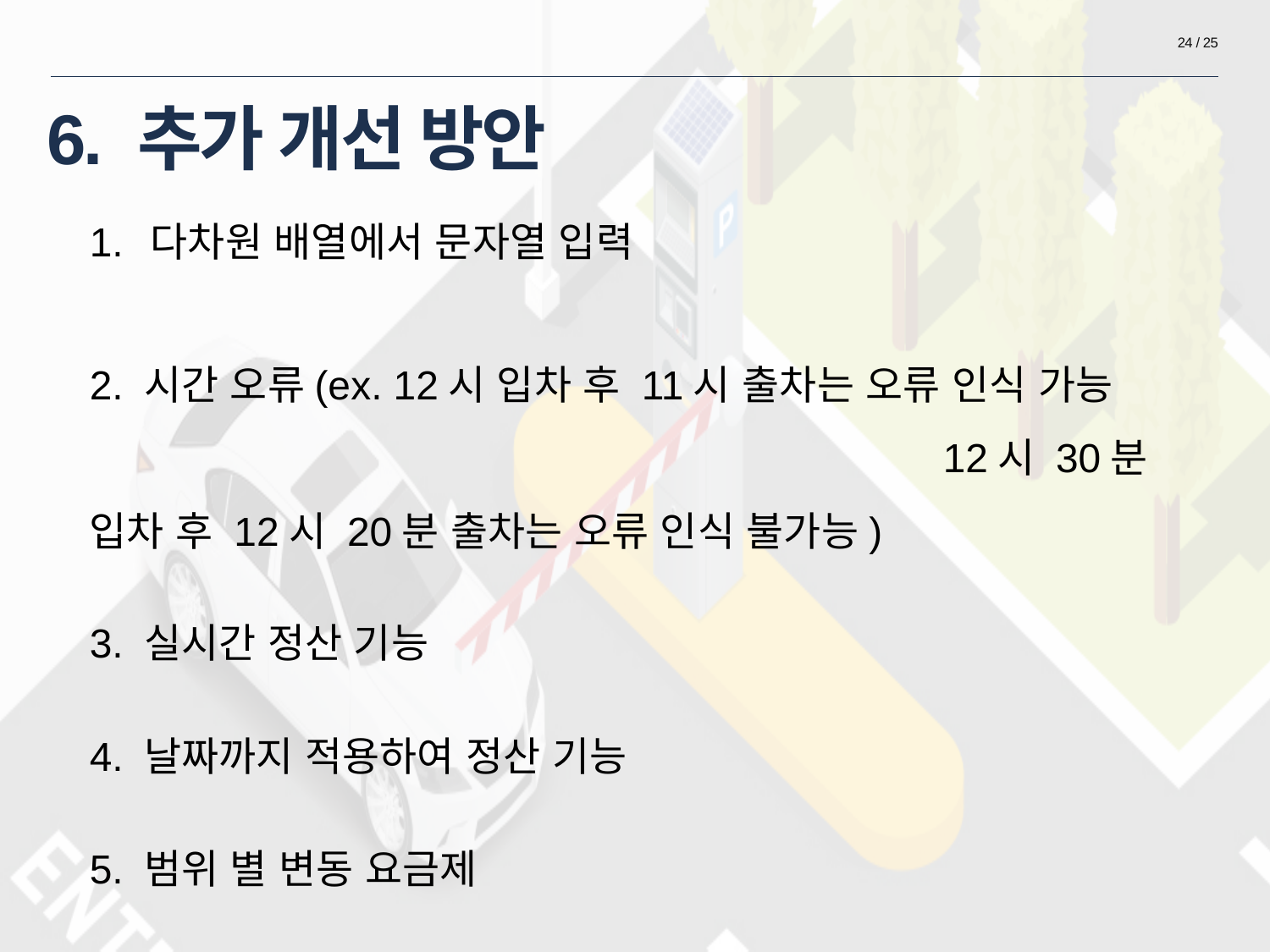

24 / 25
6. 추가 개선 방안
다차원 배열에서 문자열 입력

2. 시간 오류(ex. 12시 입차 후 11시 출차는 오류 인식 가능                                                                         	12시 30분 입차 후 12시 20분 출차는 오류 인식 불가능)

3. 실시간 정산 기능

4. 날짜까지 적용하여 정산 기능

5. 범위 별 변동 요금제